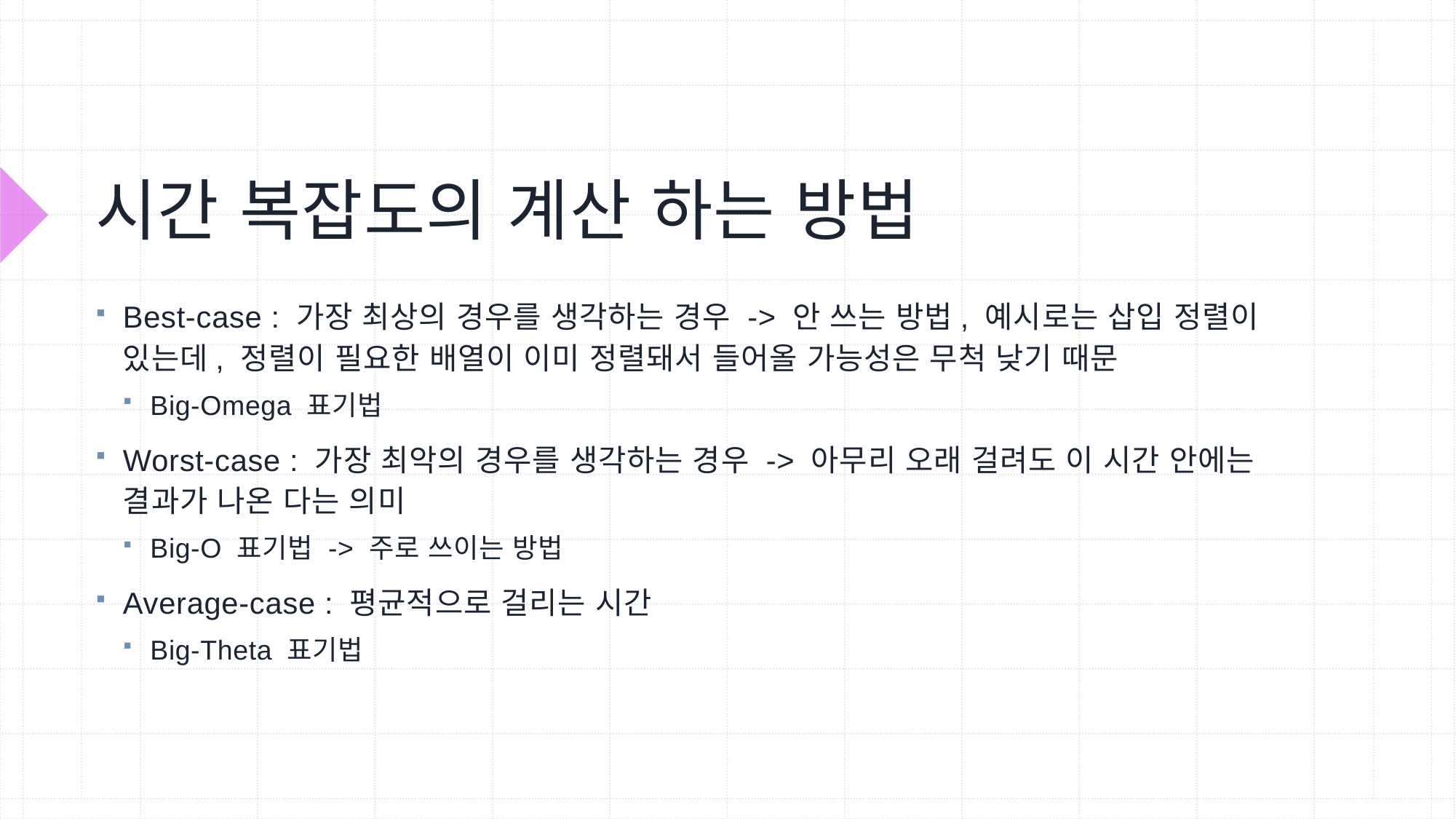

# 시간 복잡도의 계산 하는 방법
Best-case : 가장 최상의 경우를 생각하는 경우 -> 안 쓰는 방법, 예시로는 삽입 정렬이 있는데, 정렬이 필요한 배열이 이미 정렬돼서 들어올 가능성은 무척 낮기 때문
Big-Omega 표기법
Worst-case : 가장 최악의 경우를 생각하는 경우 -> 아무리 오래 걸려도 이 시간 안에는 결과가 나온 다는 의미
Big-O 표기법 -> 주로 쓰이는 방법
Average-case : 평균적으로 걸리는 시간
Big-Theta 표기법